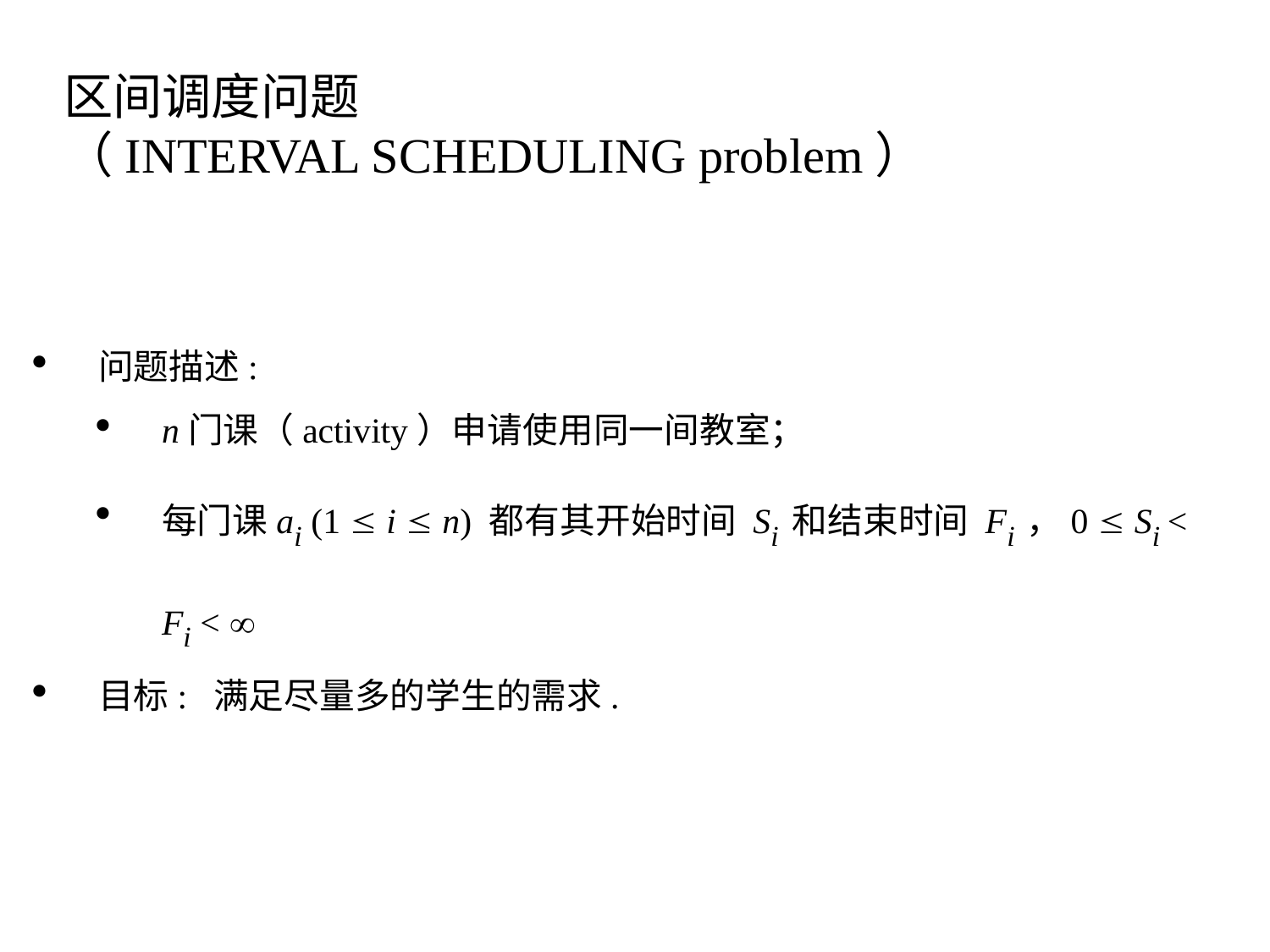

区间调度问题
（INTERVAL SCHEDULING problem）
问题描述:
n门课（activity）申请使用同一间教室；
每门课ai (1 ≤ i ≤ n) 都有其开始时间 Si 和结束时间 Fi，0 ≤ Si < Fi < ∞
目标:  满足尽量多的学生的需求.